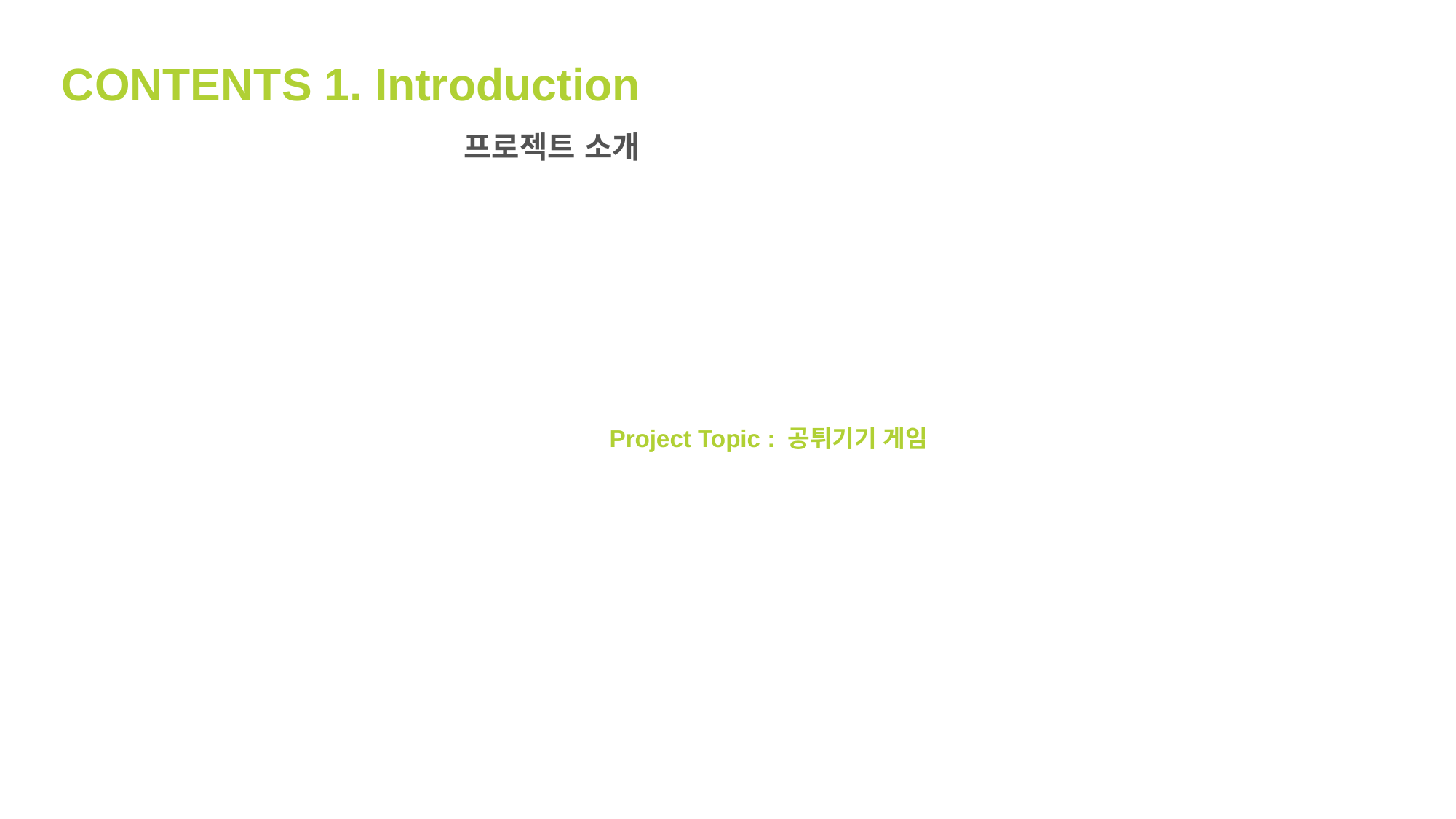

CONTENTS 1. Introduction
프로젝트 소개
Project Topic : 공튀기기 게임